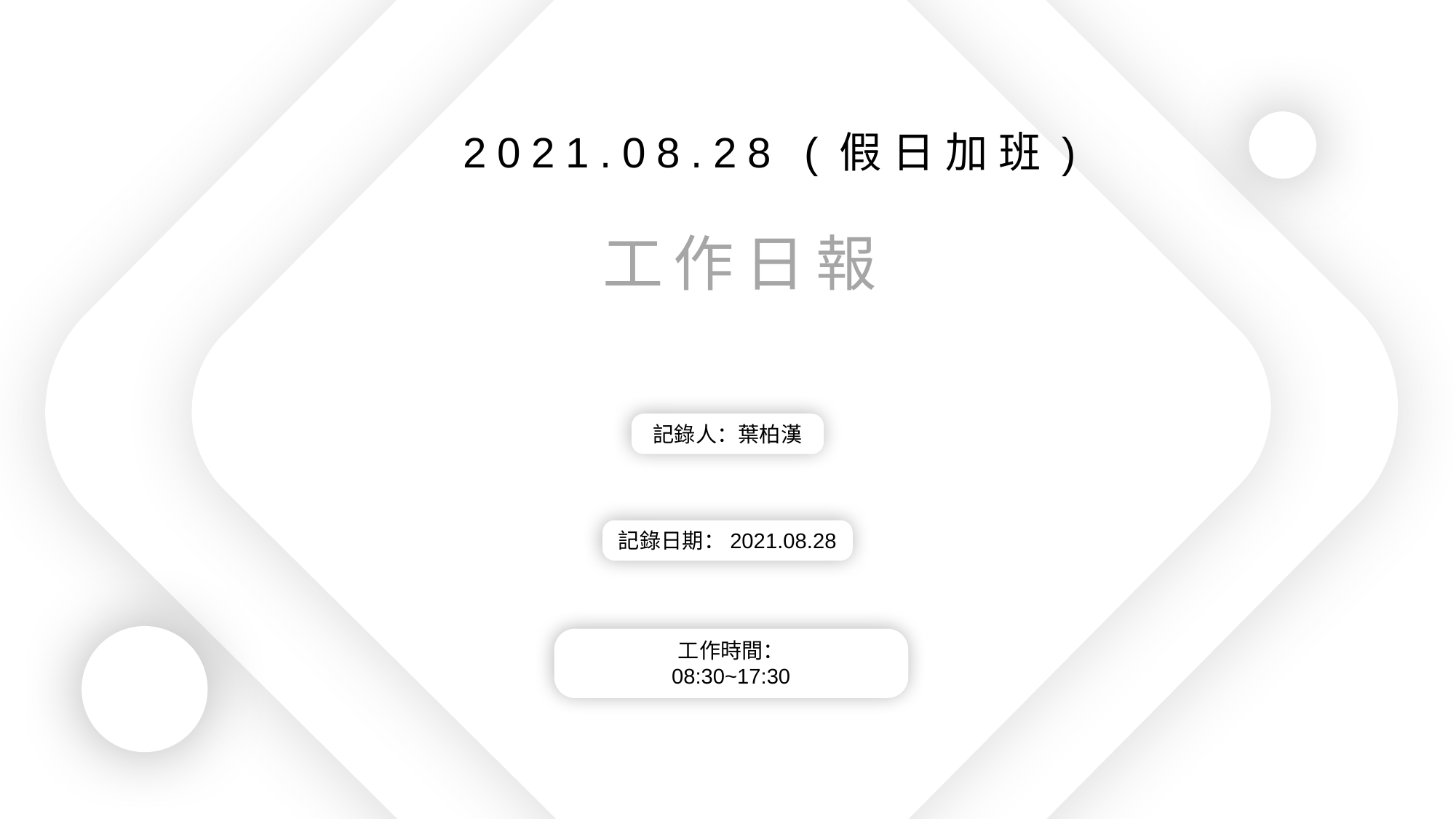

2021.08.28 (假日加班)
工作日報

記錄人：葉柏漢

記錄日期：2021.08.28

工作時間：
08:30~17:30